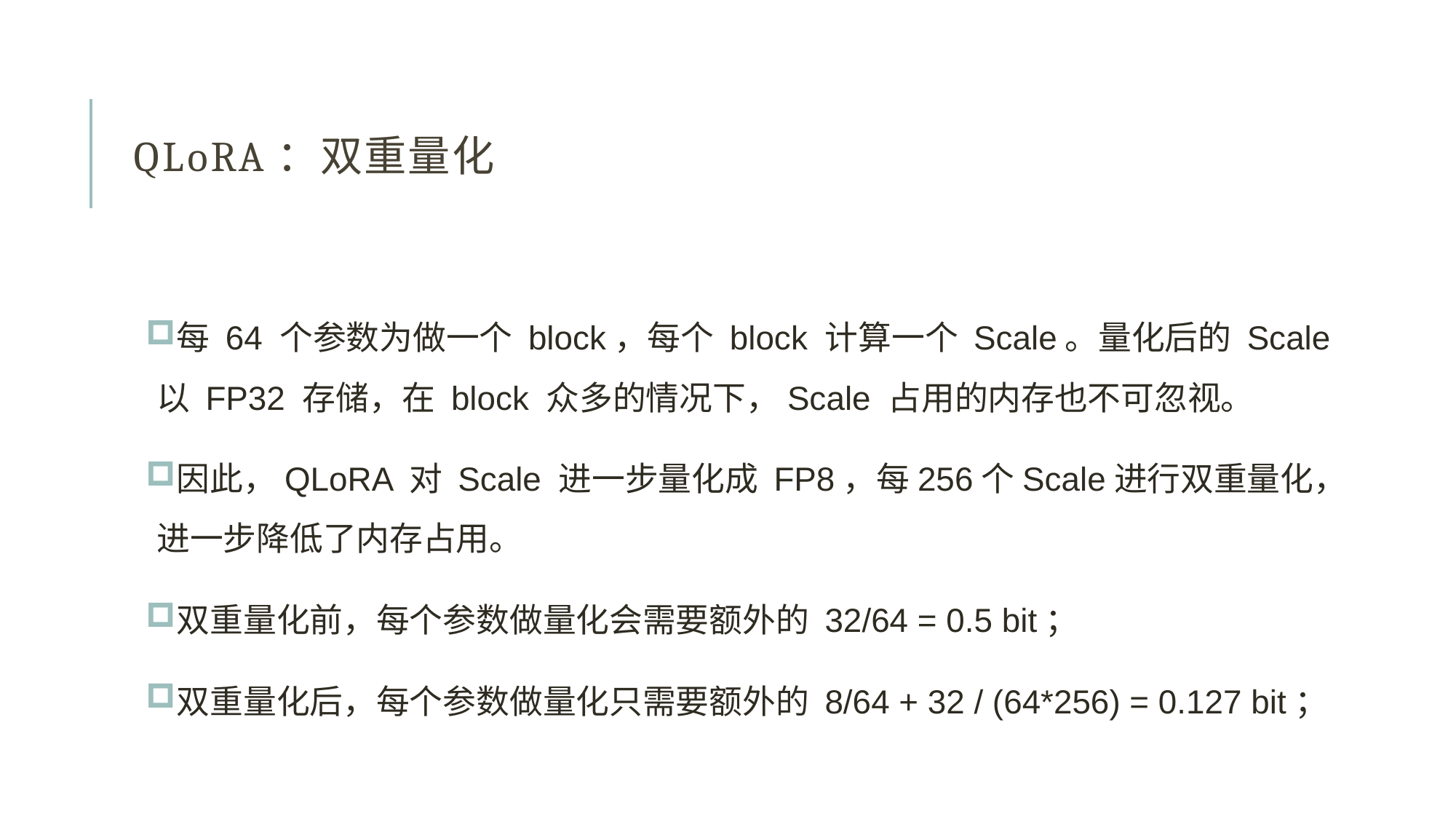

# QLoRA：双重量化
每 64 个参数为做一个 block，每个 block 计算一个 Scale。量化后的 Scale 以 FP32 存储，在 block 众多的情况下，Scale 占用的内存也不可忽视。
因此，QLoRA 对 Scale 进一步量化成 FP8，每256个Scale进行双重量化，进一步降低了内存占用。
双重量化前，每个参数做量化会需要额外的 32/64 = 0.5 bit；
双重量化后，每个参数做量化只需要额外的 8/64 + 32 / (64*256) = 0.127 bit；